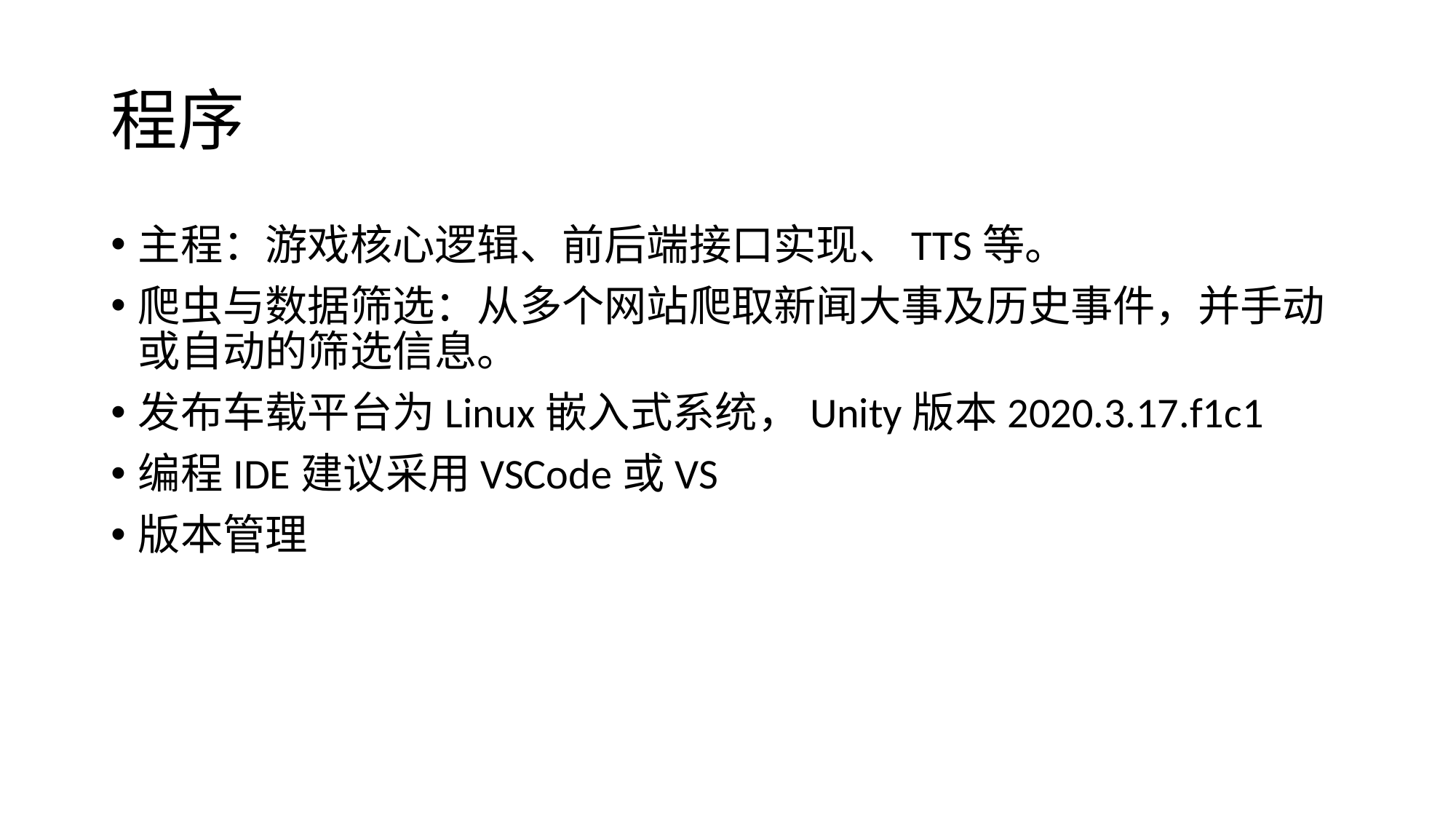

# 程序
主程：游戏核心逻辑、前后端接口实现、TTS等。
爬虫与数据筛选：从多个网站爬取新闻大事及历史事件，并手动或自动的筛选信息。
发布车载平台为Linux嵌入式系统，Unity版本2020.3.17.f1c1
编程IDE建议采用VSCode或VS
版本管理